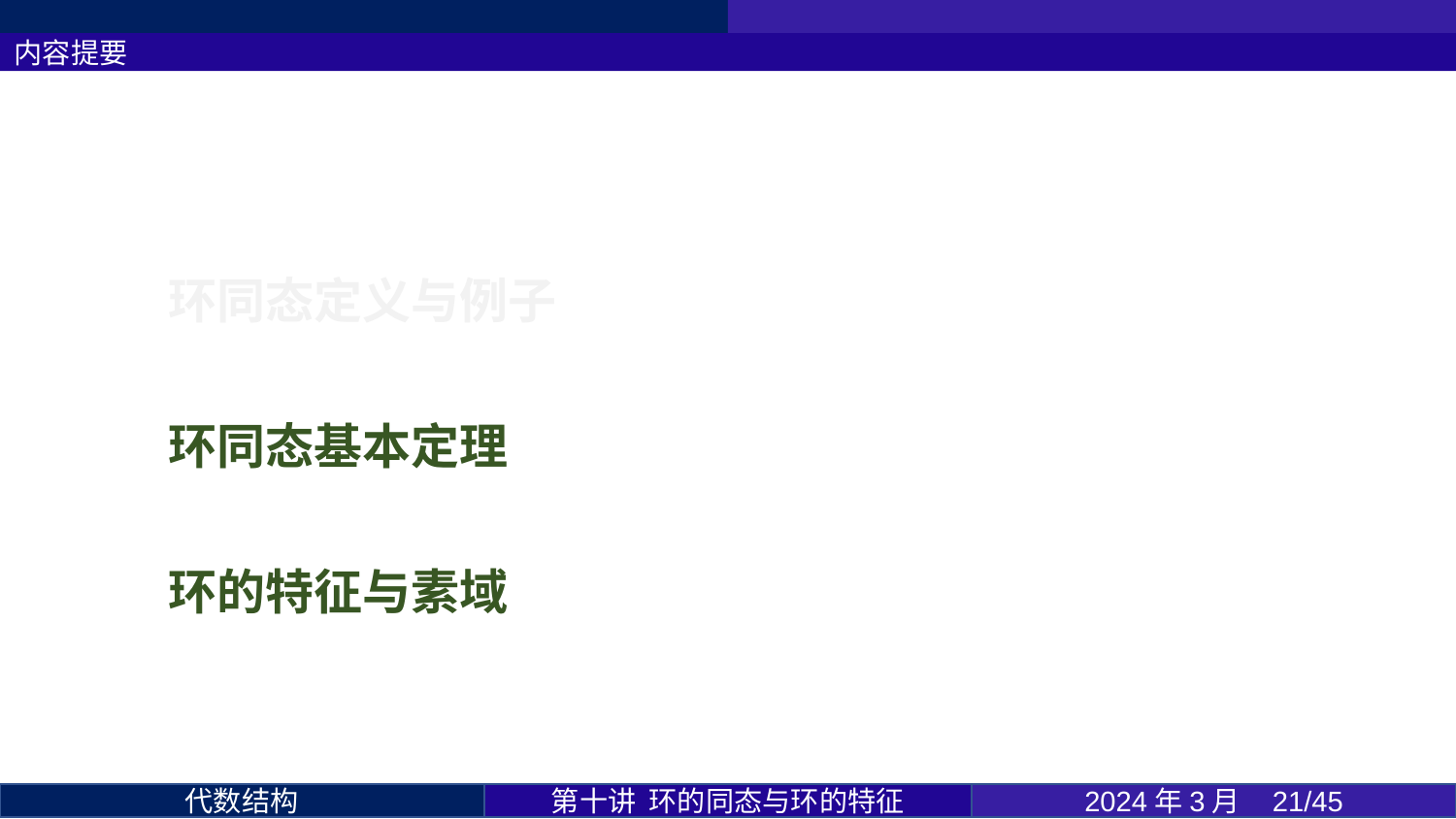

内容提要
环同态定义与例子
环同态基本定理
环的特征与素域
第十讲  环的同态与环的特征
2024年3月    21/45
代数结构